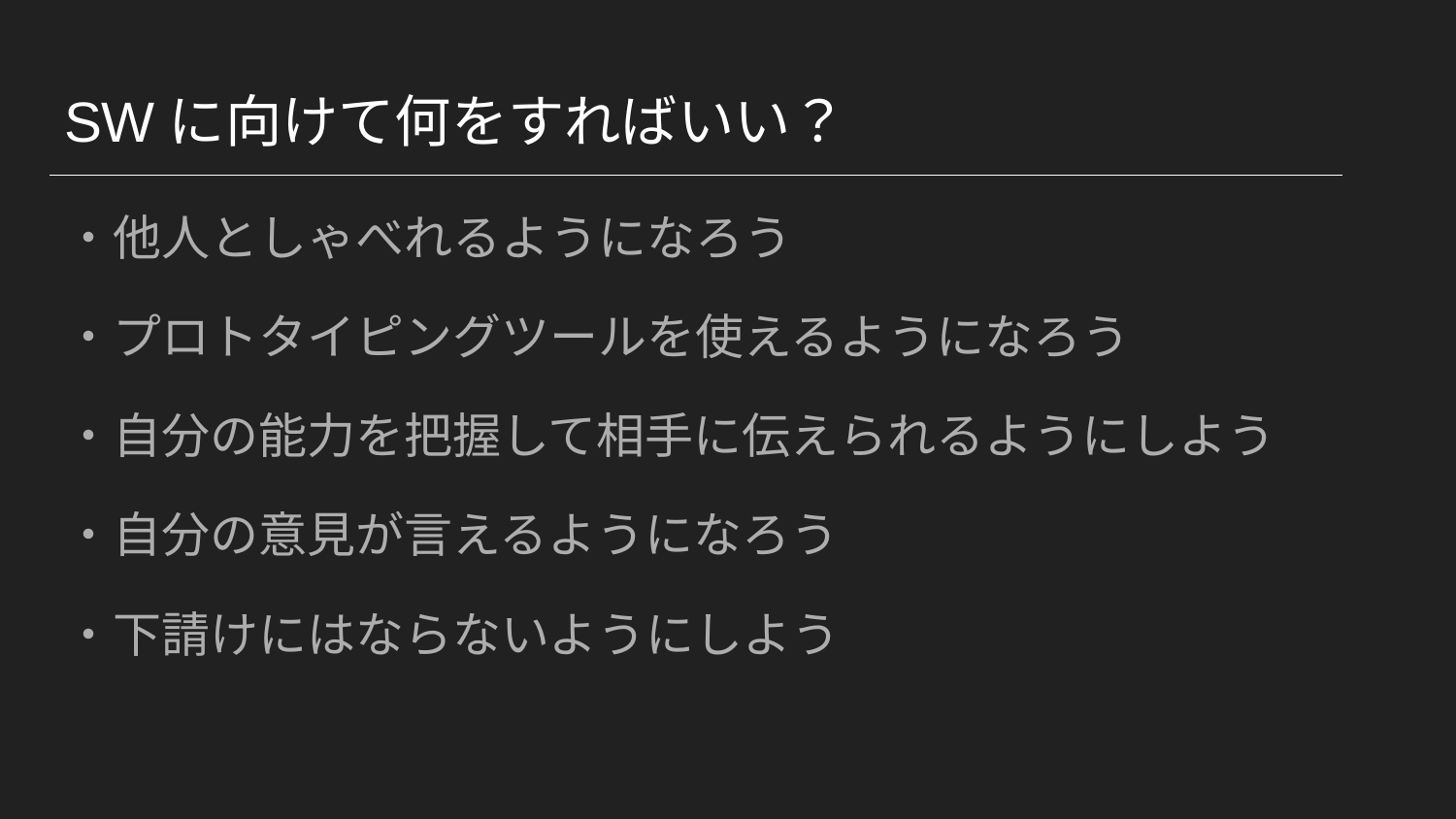

# SWに向けて何をすればいい？
・他人としゃべれるようになろう
・プロトタイピングツールを使えるようになろう
・自分の能力を把握して相手に伝えられるようにしよう
・自分の意見が言えるようになろう
・下請けにはならないようにしよう